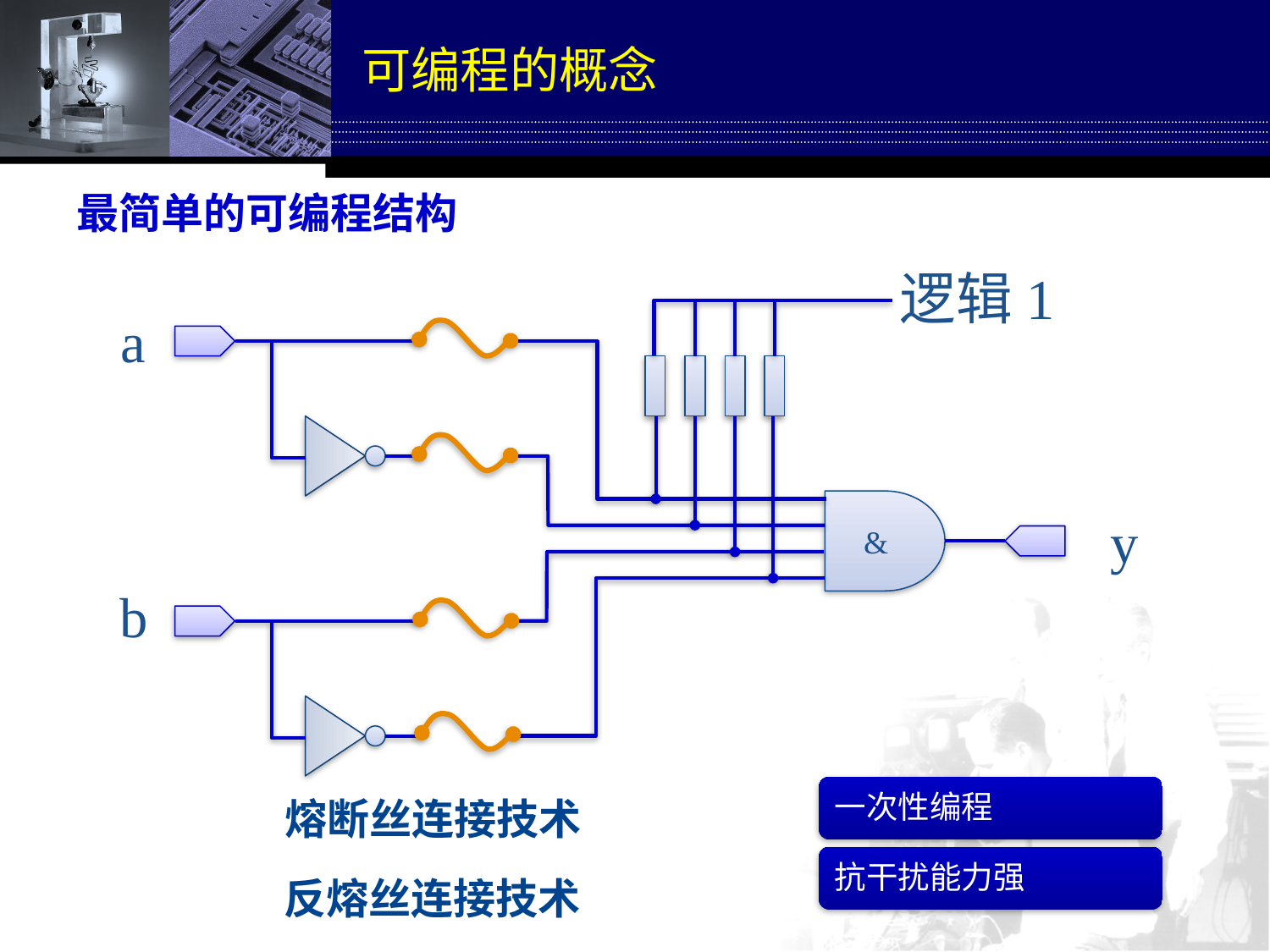

# 可编程的概念
最简单的可编程结构
逻辑1
a

&

b

y

一次性编程
抗干扰能力强
熔断丝连接技术
反熔丝连接技术